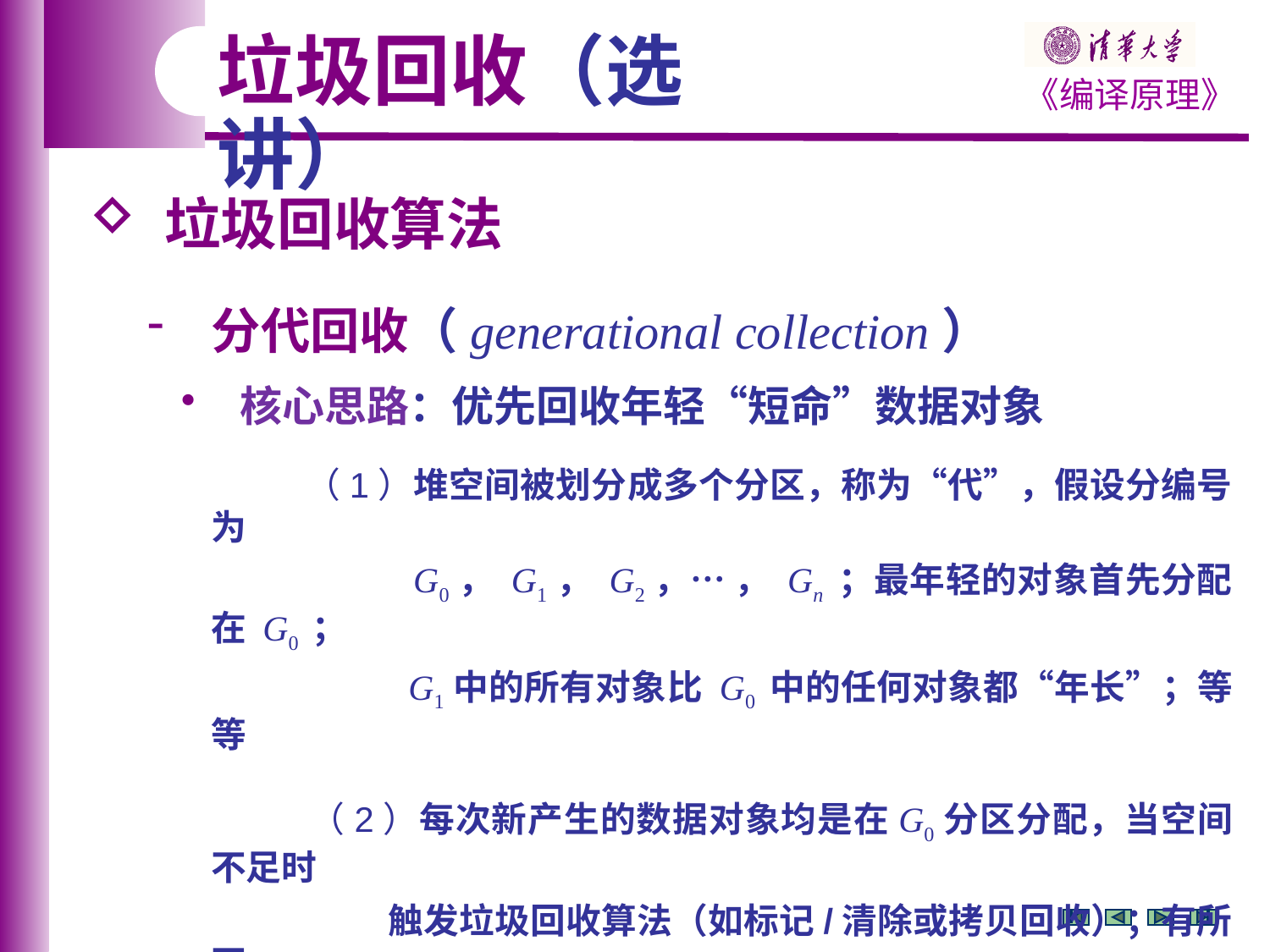

垃圾回收（选讲）
 垃圾回收算法
  分代回收（generational collection）

  核心思路：优先回收年轻“短命”数据对象

      （1）堆空间被划分成多个分区，称为“代”，假设分编号为
                G0， G1， G2，… ， Gn ；最年轻的对象首先分配在 G0 ；
                G1中的所有对象比 G0 中的任何对象都“年长”；等等

      （2）每次新产生的数据对象均是在G0分区分配，当空间不足时
                触发垃圾回收算法（如标记/清除或拷贝回收）；有所不
               同的是，根对象集合还包含 G1， …， Gn中可能指向 G0中
               对象的年长对象